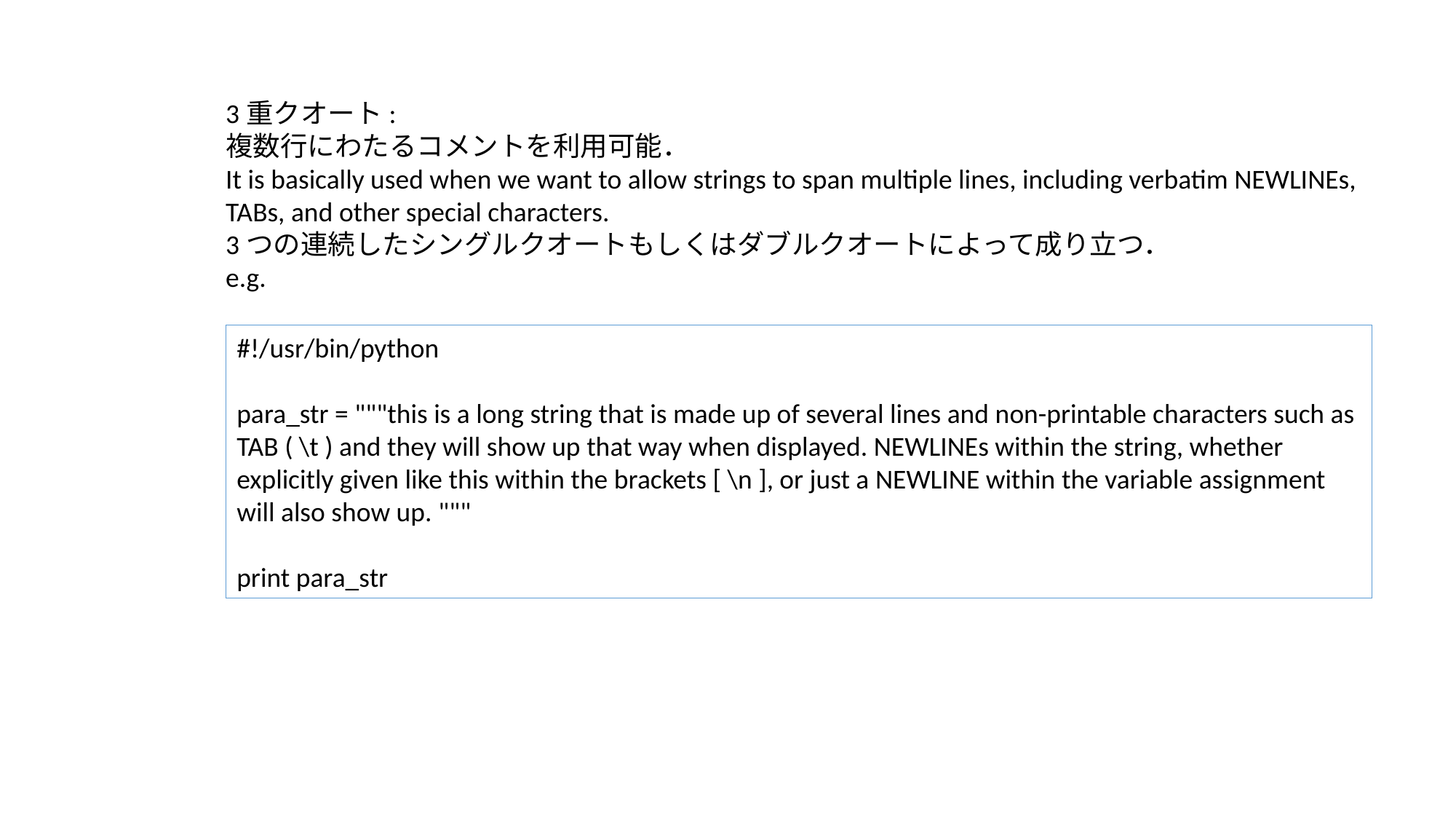

3重クオート:
複数行にわたるコメントを利用可能．
It is basically used when we want to allow strings to span multiple lines, including verbatim NEWLINEs, TABs, and other special characters.
3つの連続したシングルクオートもしくはダブルクオートによって成り立つ．
e.g.
#!/usr/bin/python

para_str = """this is a long string that is made up of several lines and non-printable characters such as TAB ( \t ) and they will show up that way when displayed. NEWLINEs within the string, whether explicitly given like this within the brackets [ \n ], or just a NEWLINE within the variable assignment will also show up. """

print para_str